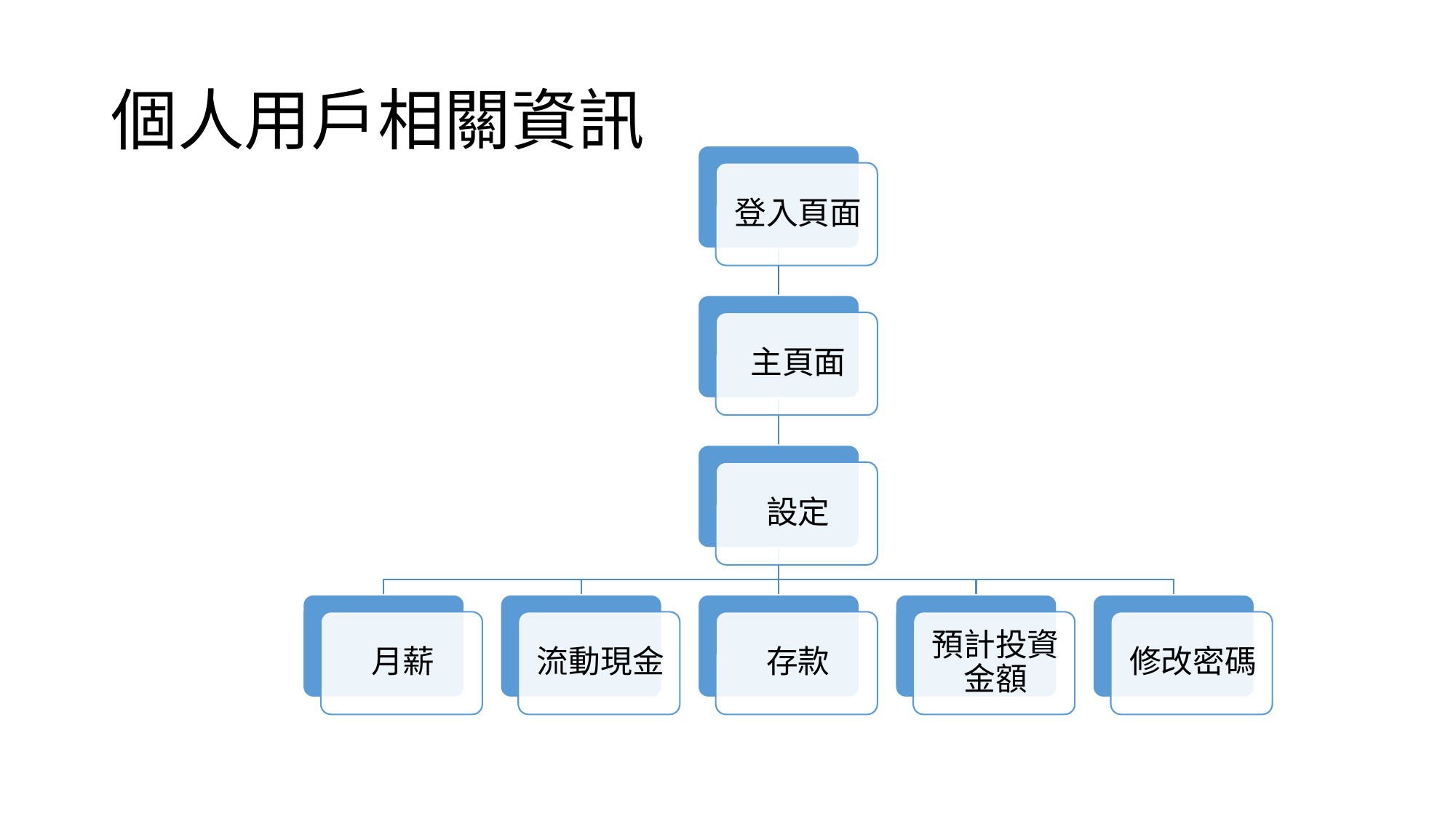

# 個人用戶相關資訊
登入頁面
主頁面
設定
月薪
流動現金
存款
預計投資金額
修改密碼